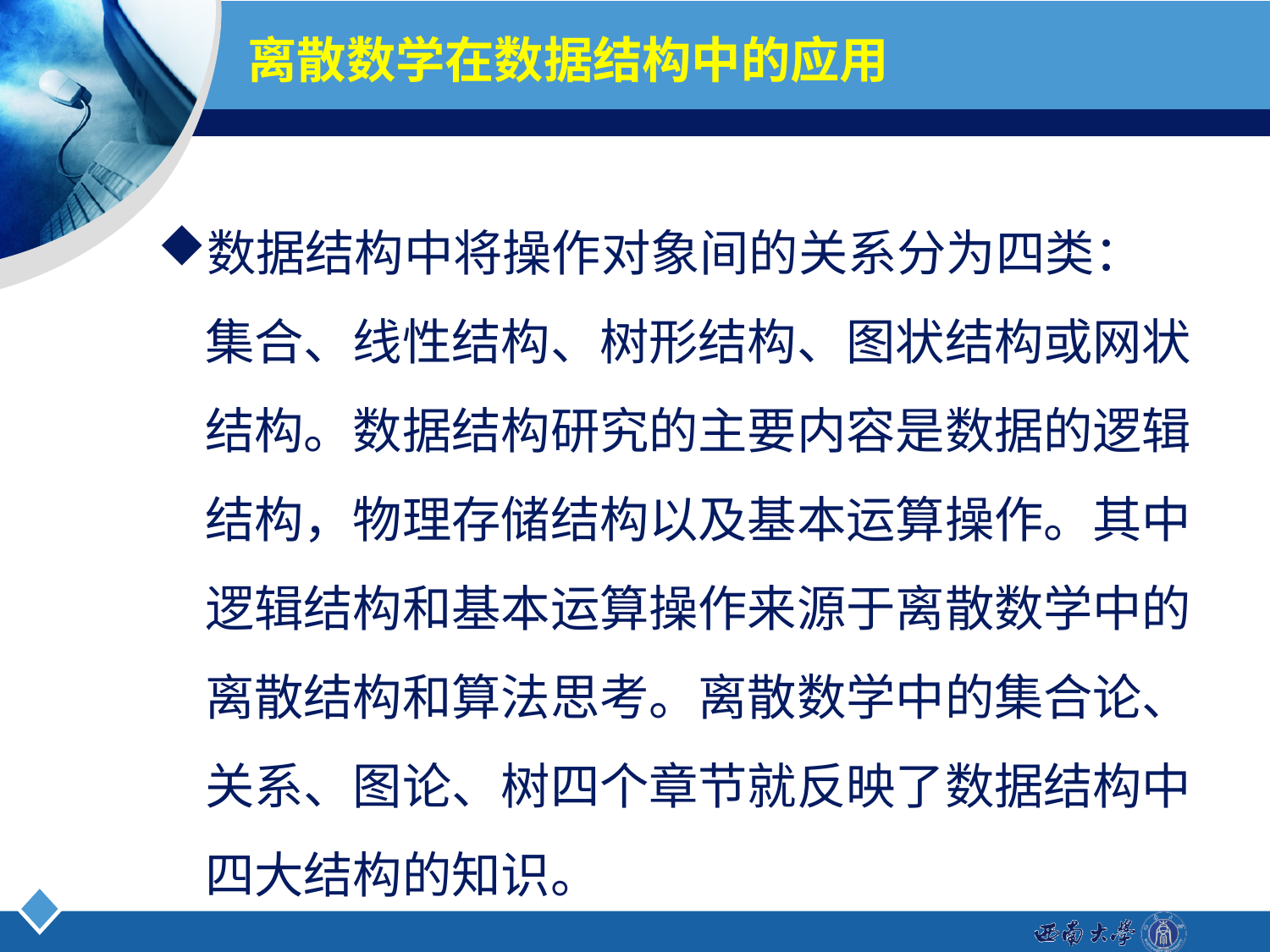

# 离散数学在数据结构中的应用
数据结构中将操作对象间的关系分为四类：集合、线性结构、树形结构、图状结构或网状结构。数据结构研究的主要内容是数据的逻辑结构，物理存储结构以及基本运算操作。其中逻辑结构和基本运算操作来源于离散数学中的离散结构和算法思考。离散数学中的集合论、关系、图论、树四个章节就反映了数据结构中四大结构的知识。